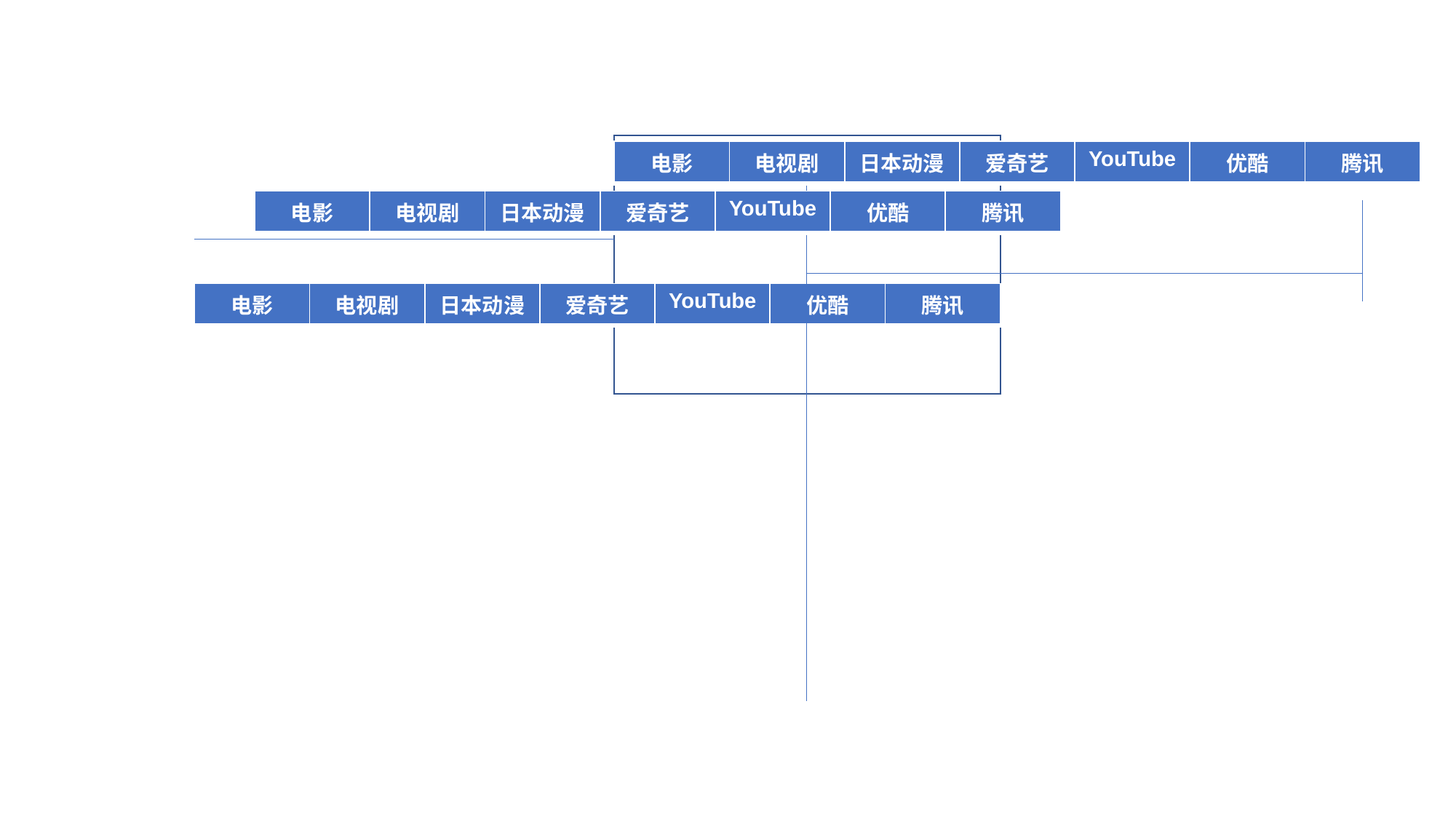

| 电影 | 电视剧 | 日本动漫 | 爱奇艺 | YouTube | 优酷 | 腾讯 |
| --- | --- | --- | --- | --- | --- | --- |
| 电影 | 电视剧 | 日本动漫 | 爱奇艺 | YouTube | 优酷 | 腾讯 |
| --- | --- | --- | --- | --- | --- | --- |
| 电影 | 电视剧 | 日本动漫 | 爱奇艺 | YouTube | 优酷 | 腾讯 |
| --- | --- | --- | --- | --- | --- | --- |